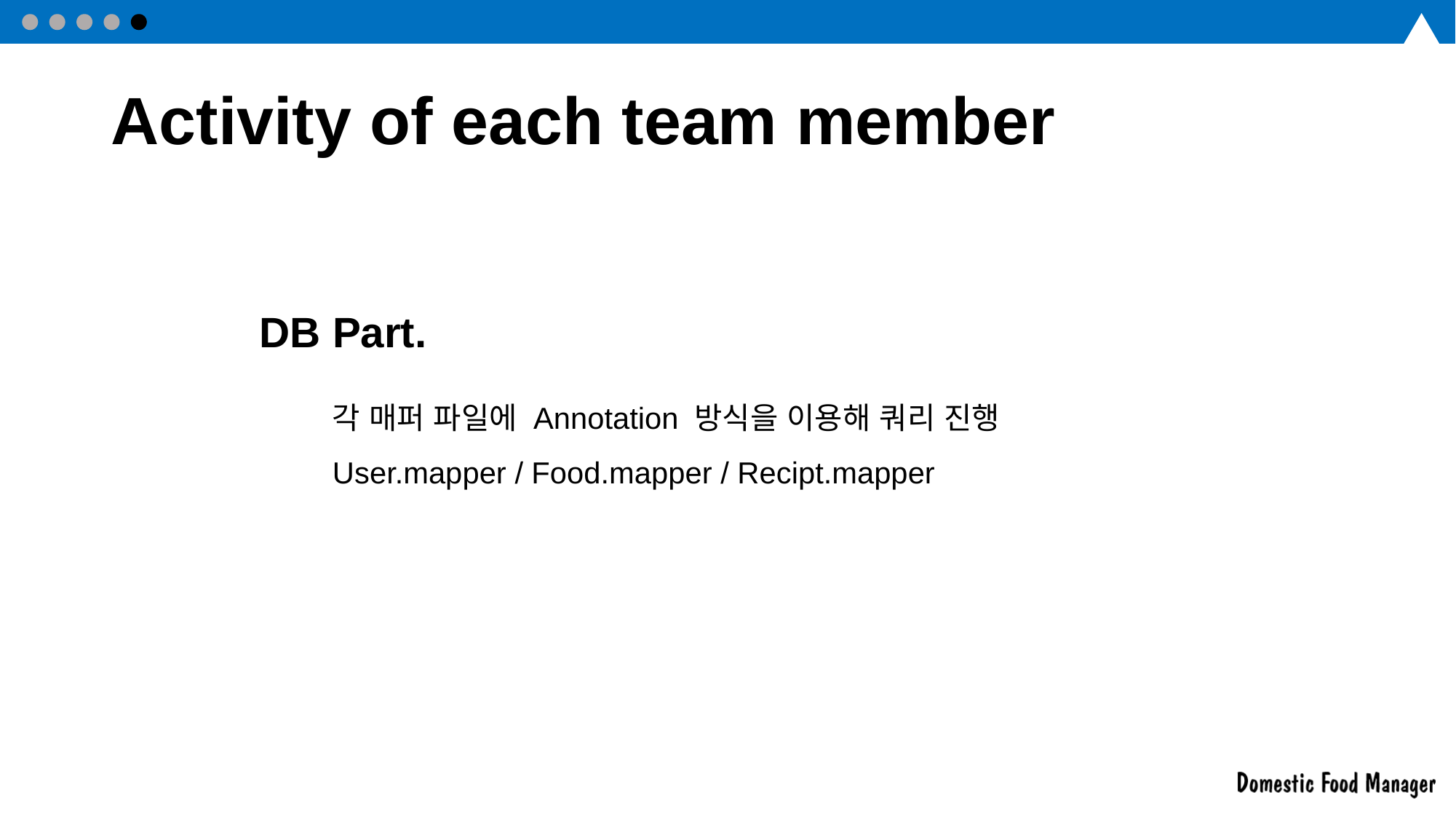

# Activity of each team member
DB Part.
각 매퍼 파일에 Annotation 방식을 이용해 쿼리 진행
User.mapper / Food.mapper / Recipt.mapper